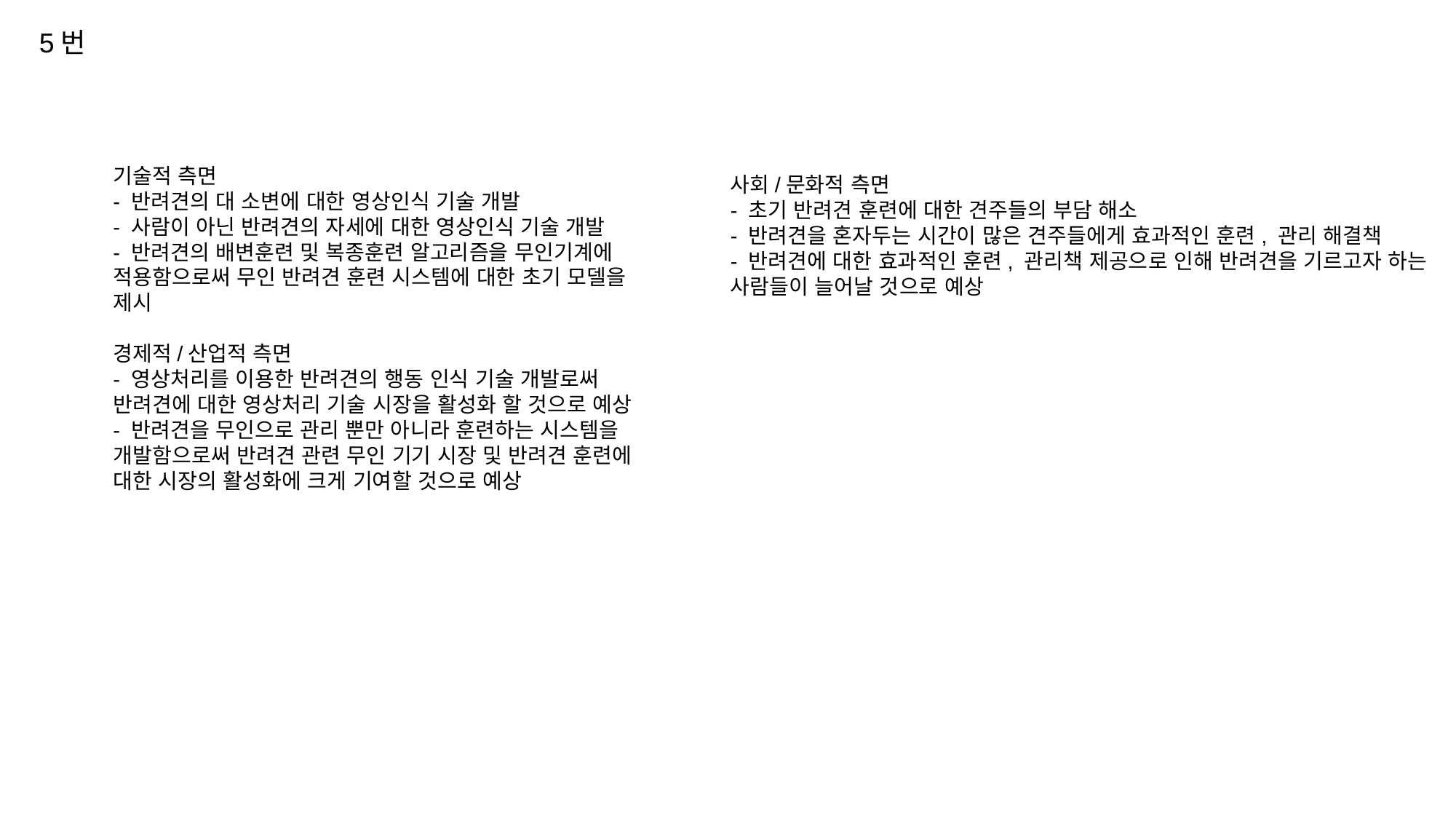

5번
기술적 측면
- 반려견의 대 소변에 대한 영상인식 기술 개발
- 사람이 아닌 반려견의 자세에 대한 영상인식 기술 개발
- 반려견의 배변훈련 및 복종훈련 알고리즘을 무인기계에 적용함으로써 무인 반려견 훈련 시스템에 대한 초기 모델을 제시

경제적/산업적 측면
- 영상처리를 이용한 반려견의 행동 인식 기술 개발로써 반려견에 대한 영상처리 기술 시장을 활성화 할 것으로 예상
- 반려견을 무인으로 관리 뿐만 아니라 훈련하는 시스템을 개발함으로써 반려견 관련 무인 기기 시장 및 반려견 훈련에 대한 시장의 활성화에 크게 기여할 것으로 예상

사회/문화적 측면
- 초기 반려견 훈련에 대한 견주들의 부담 해소
- 반려견을 혼자두는 시간이 많은 견주들에게 효과적인 훈련, 관리 해결책
- 반려견에 대한 효과적인 훈련, 관리책 제공으로 인해 반려견을 기르고자 하는 사람들이 늘어날 것으로 예상